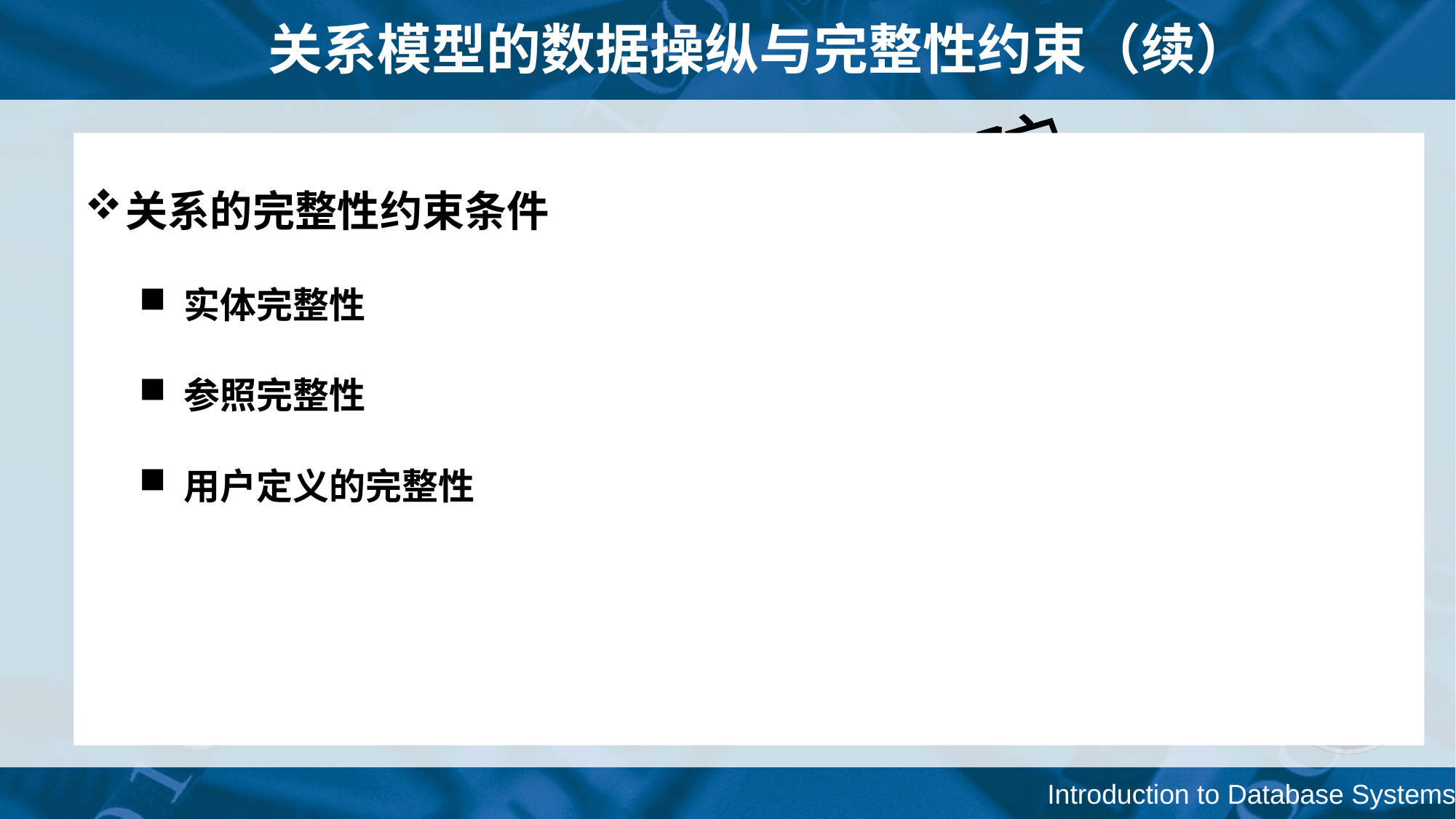

# 关系模型的数据操纵与完整性约束（续）
关系的完整性约束条件
 实体完整性
 参照完整性
 用户定义的完整性